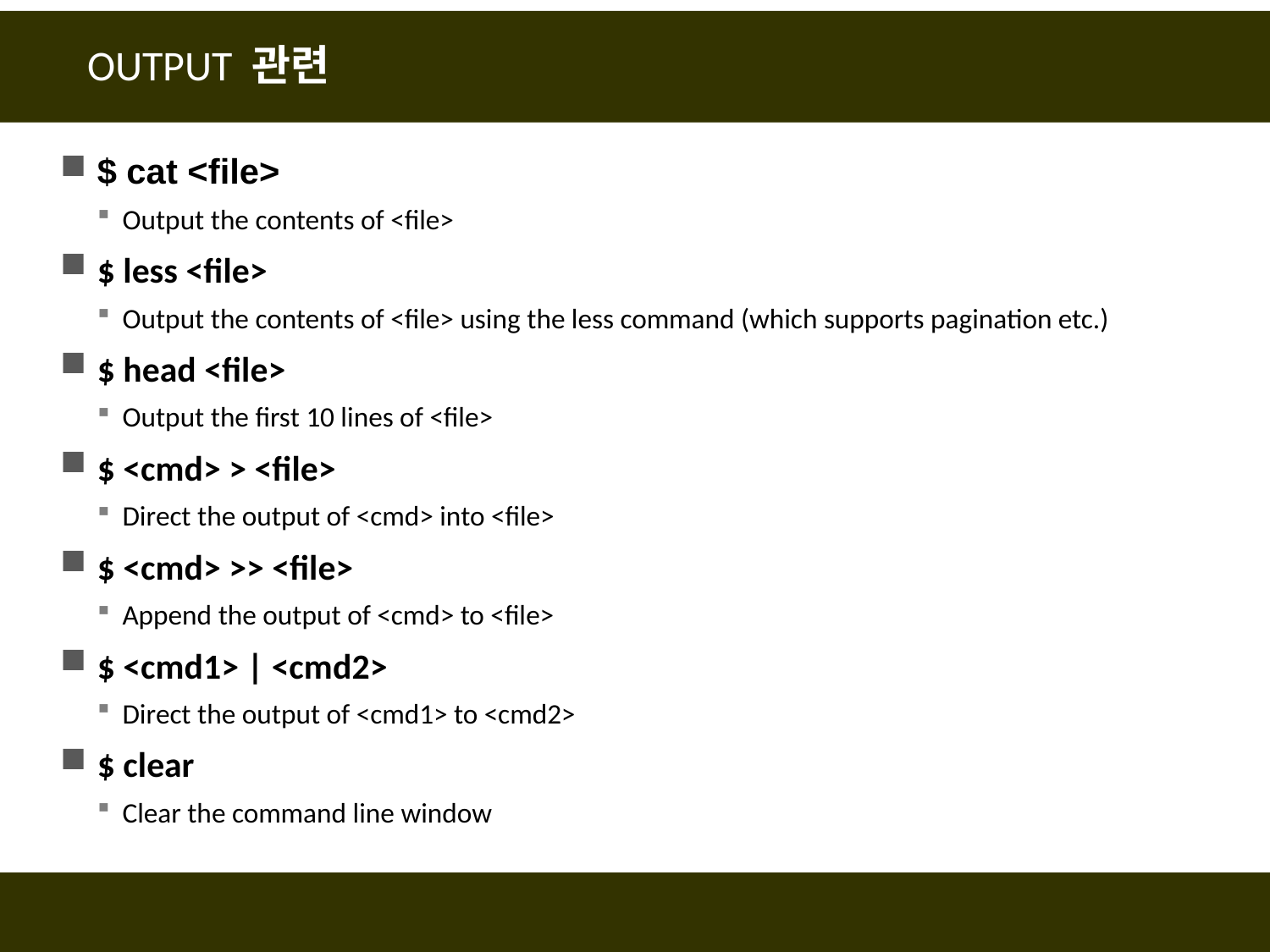

# OUTPUT 관련
$ cat <file>
Output the contents of <file>
$ less <file>
Output the contents of <file> using the less command (which supports pagination etc.)
$ head <file>
Output the first 10 lines of <file>
$ <cmd> > <file>
Direct the output of <cmd> into <file>
$ <cmd> >> <file>
Append the output of <cmd> to <file>
$ <cmd1> | <cmd2>
Direct the output of <cmd1> to <cmd2>
$ clear
Clear the command line window